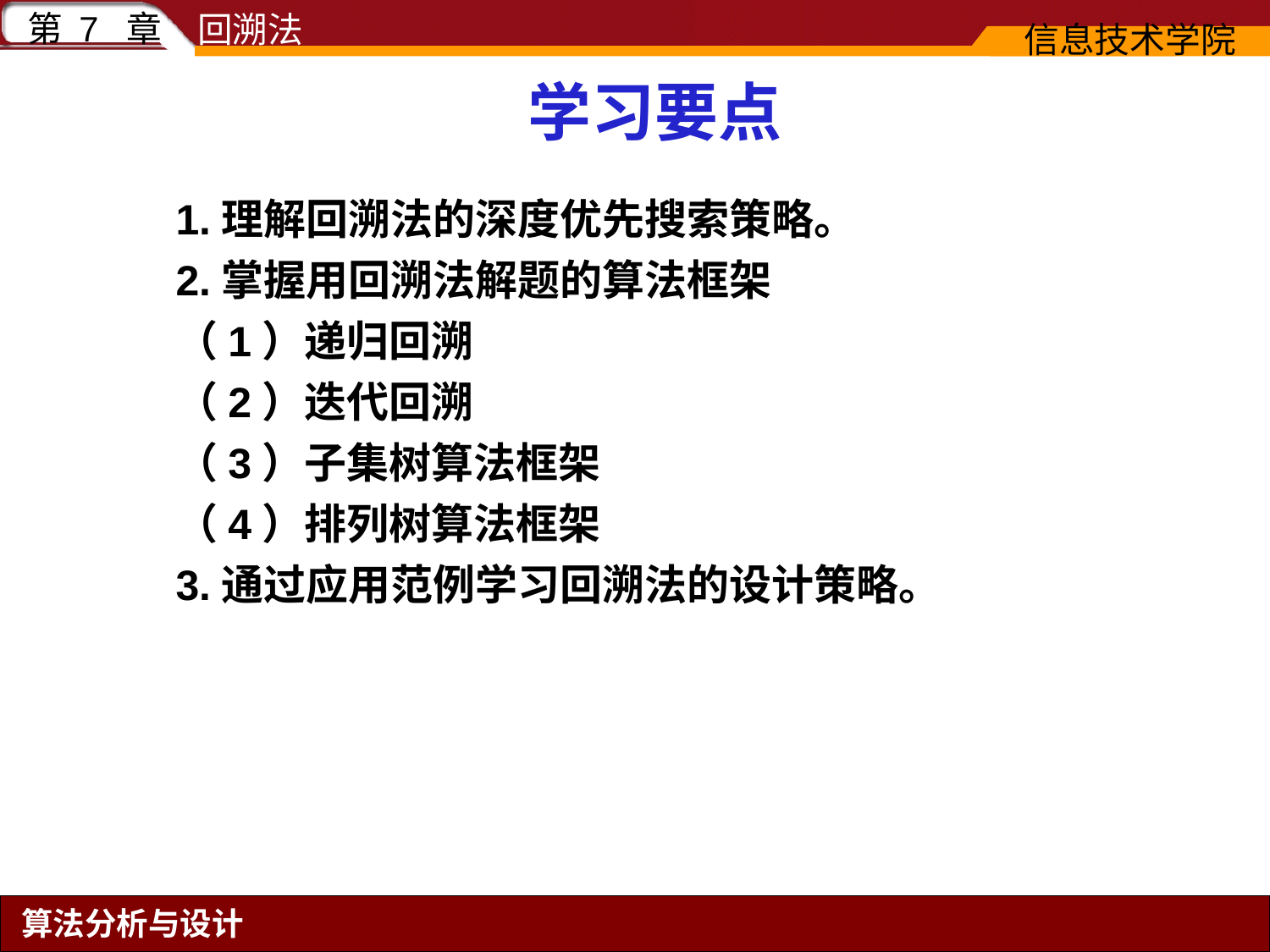

# 学习要点
1.理解回溯法的深度优先搜索策略。
2.掌握用回溯法解题的算法框架
（1）递归回溯
（2）迭代回溯
（3）子集树算法框架
（4）排列树算法框架
3.通过应用范例学习回溯法的设计策略。